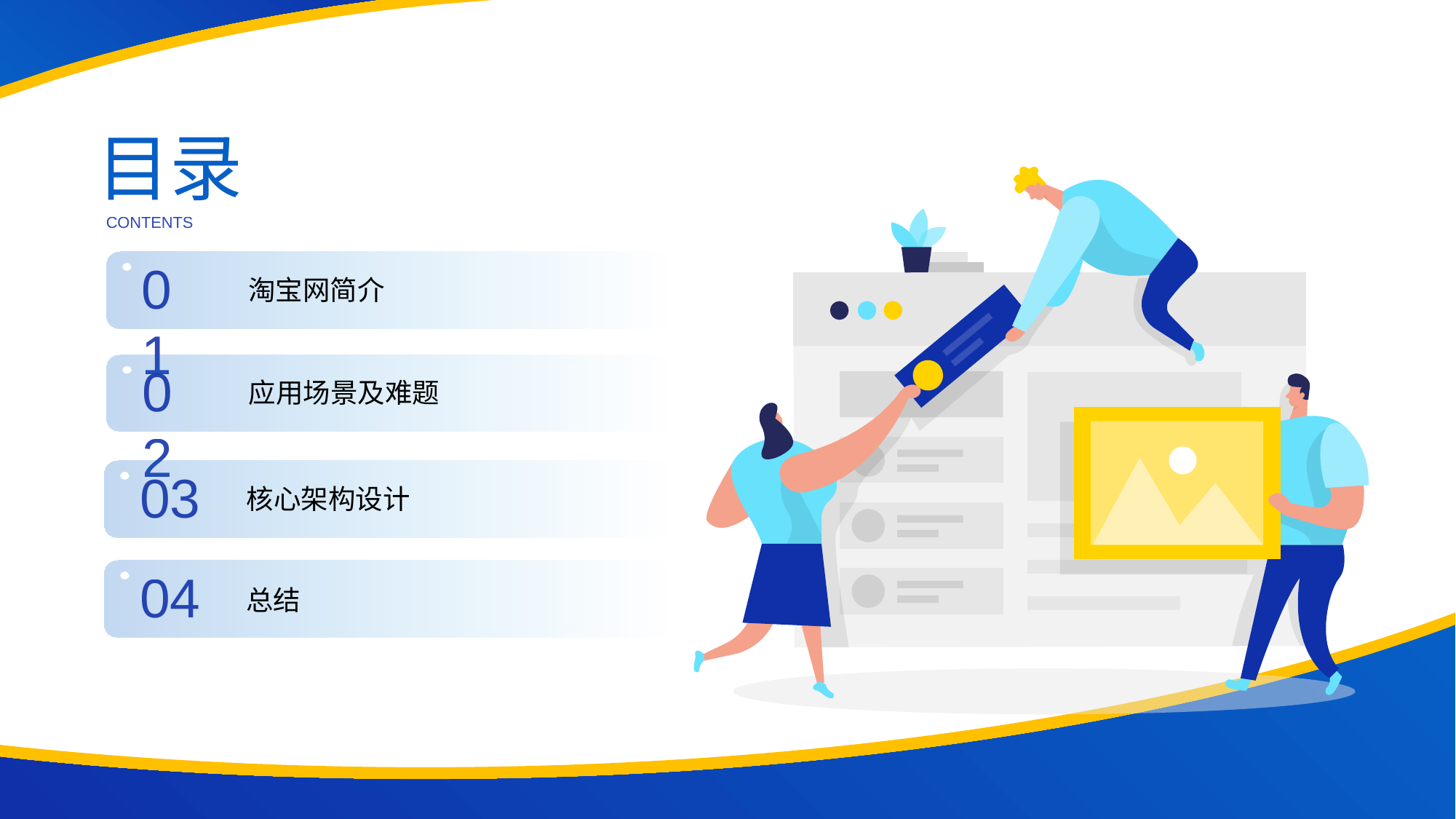

目录
CONTENTS

01

淘宝网简介

02

应用场景及难题

03

核心架构设计

04

总结